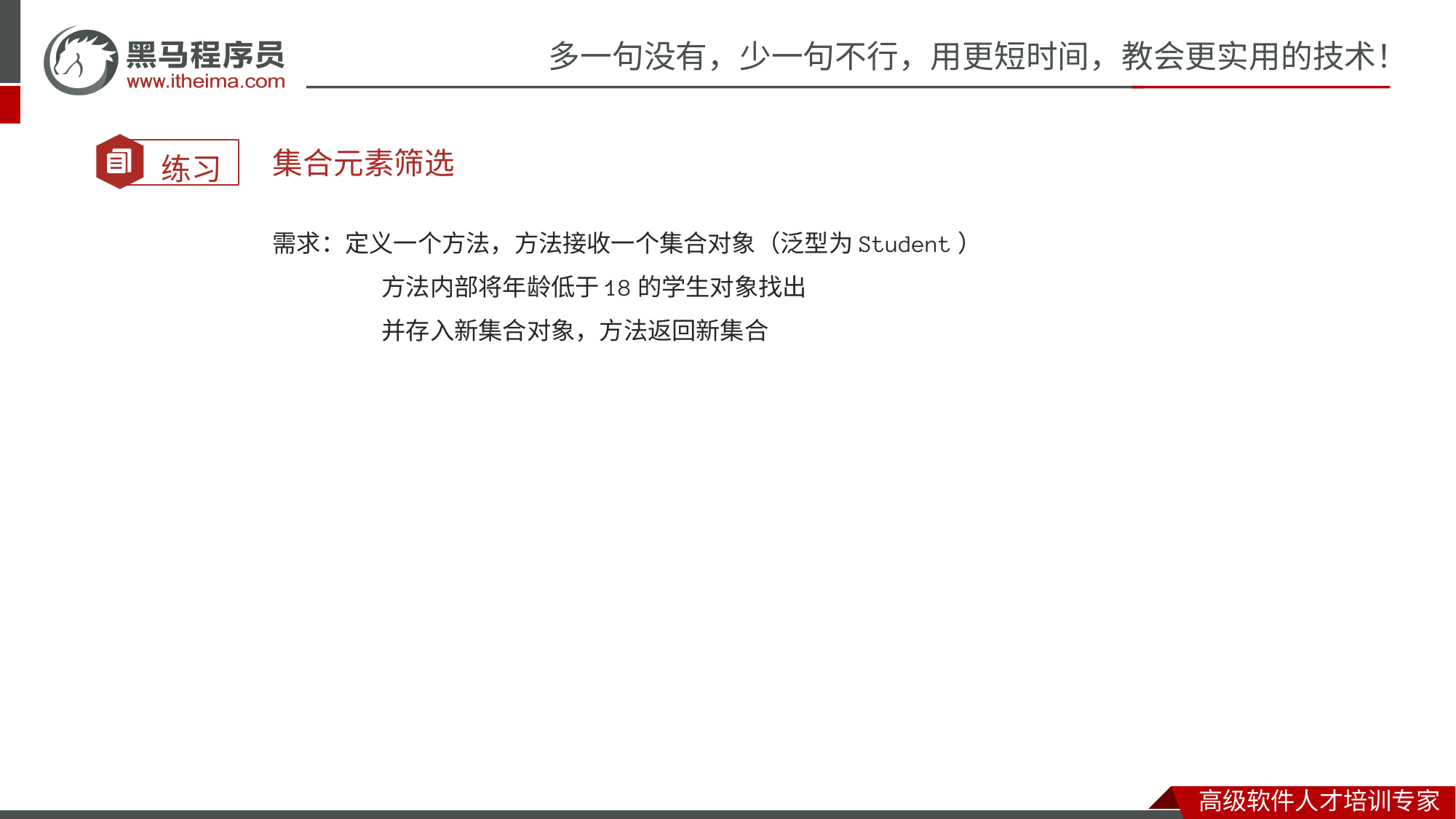

集合元素筛选
需求：定义一个方法，方法接收一个集合对象（泛型为Student）
	方法内部将年龄低于18的学生对象找出
	并存入新集合对象，方法返回新集合